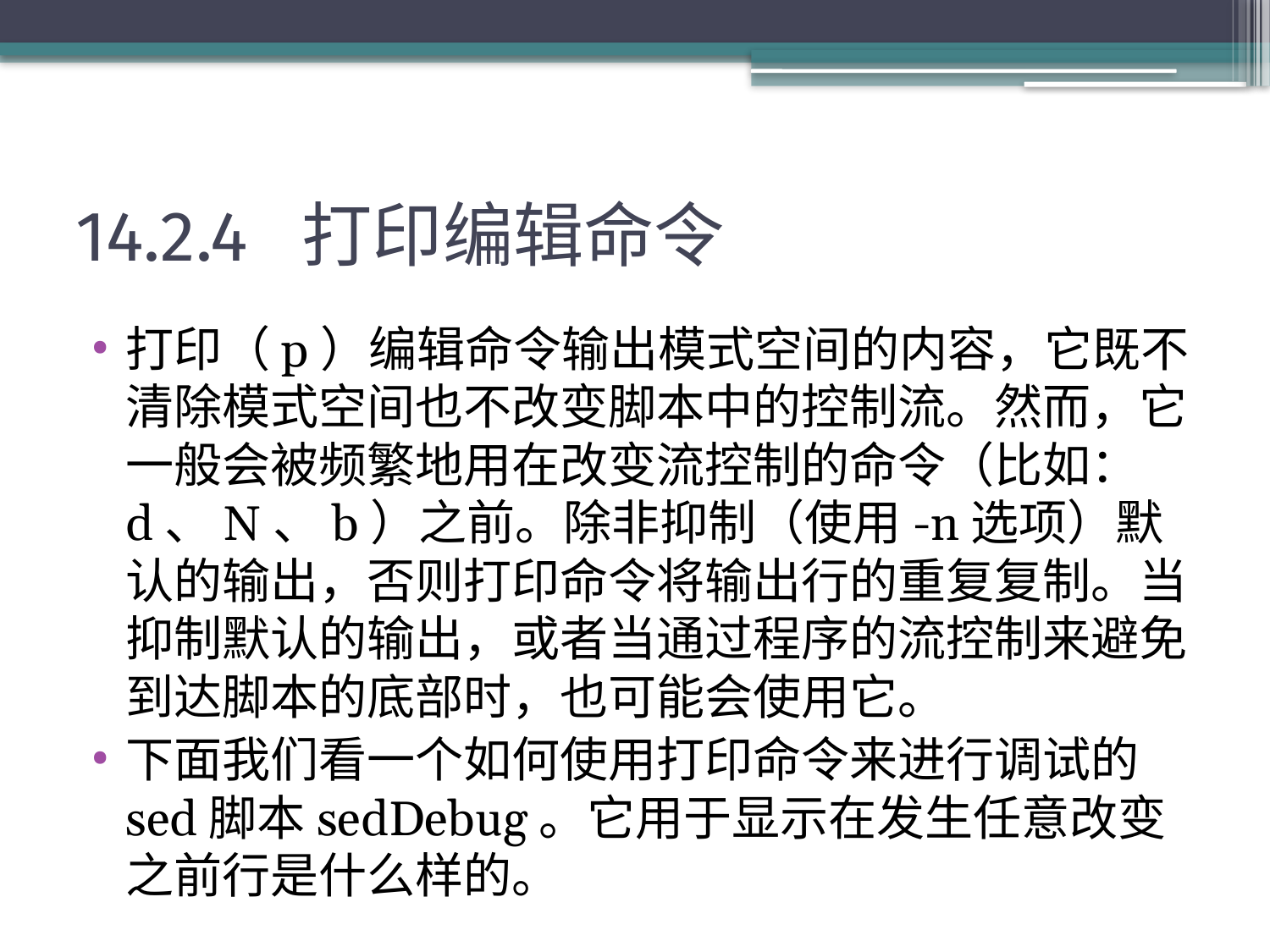

# 14.2.4  打印编辑命令
打印（p）编辑命令输出模式空间的内容，它既不清除模式空间也不改变脚本中的控制流。然而，它一般会被频繁地用在改变流控制的命令（比如：d、N、b）之前。除非抑制（使用-n选项）默认的输出，否则打印命令将输出行的重复复制。当抑制默认的输出，或者当通过程序的流控制来避免到达脚本的底部时，也可能会使用它。
下面我们看一个如何使用打印命令来进行调试的sed脚本sedDebug。它用于显示在发生任意改变之前行是什么样的。